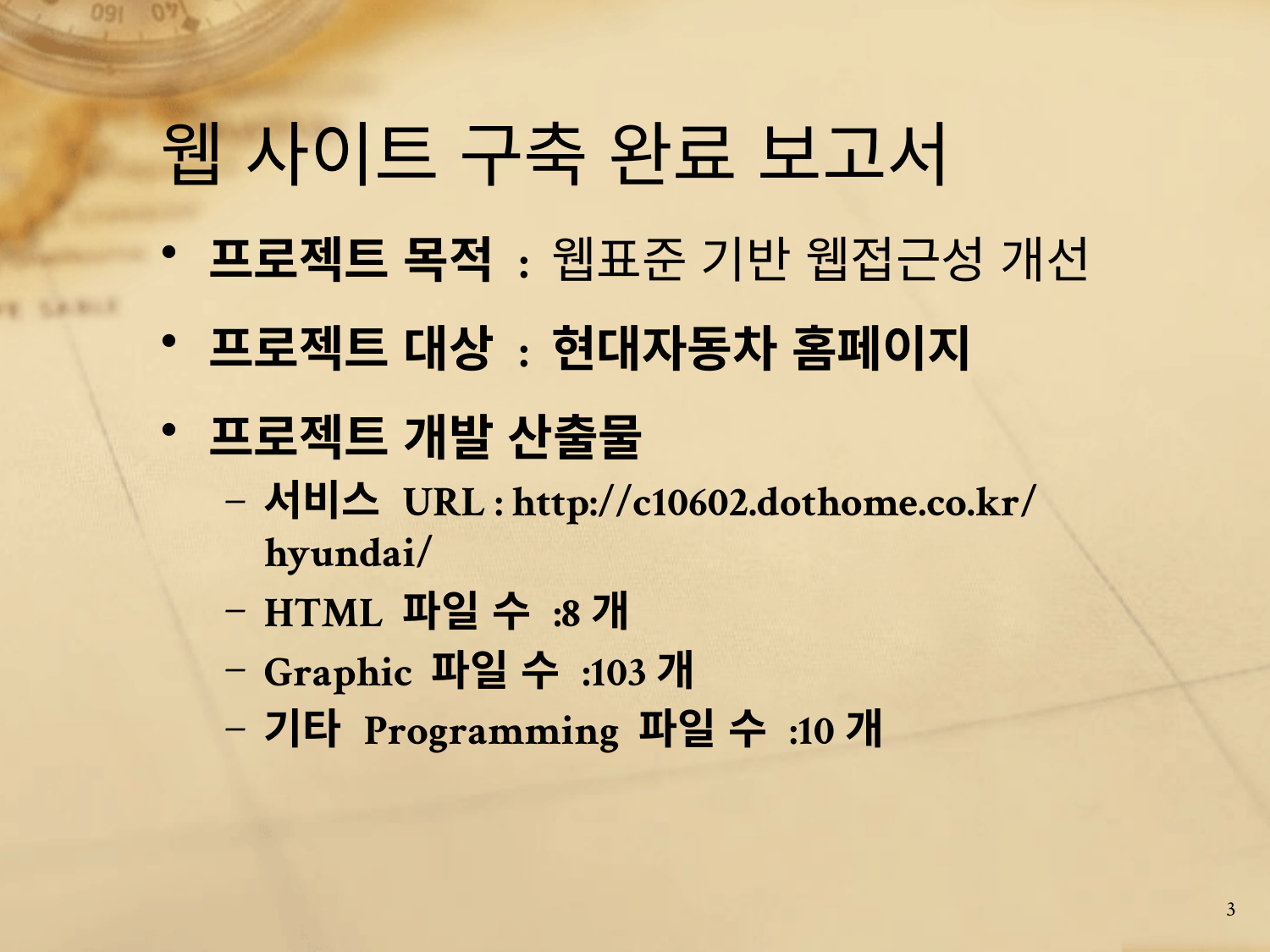

# 웹 사이트 구축 완료 보고서
프로젝트 목적 : 웹표준 기반 웹접근성 개선
프로젝트 대상 : 현대자동차 홈페이지
프로젝트 개발 산출물
서비스 URL : http://c10602.dothome.co.kr/hyundai/
HTML 파일 수 :8개
Graphic 파일 수 :103개
기타 Programming 파일 수 :10개
3